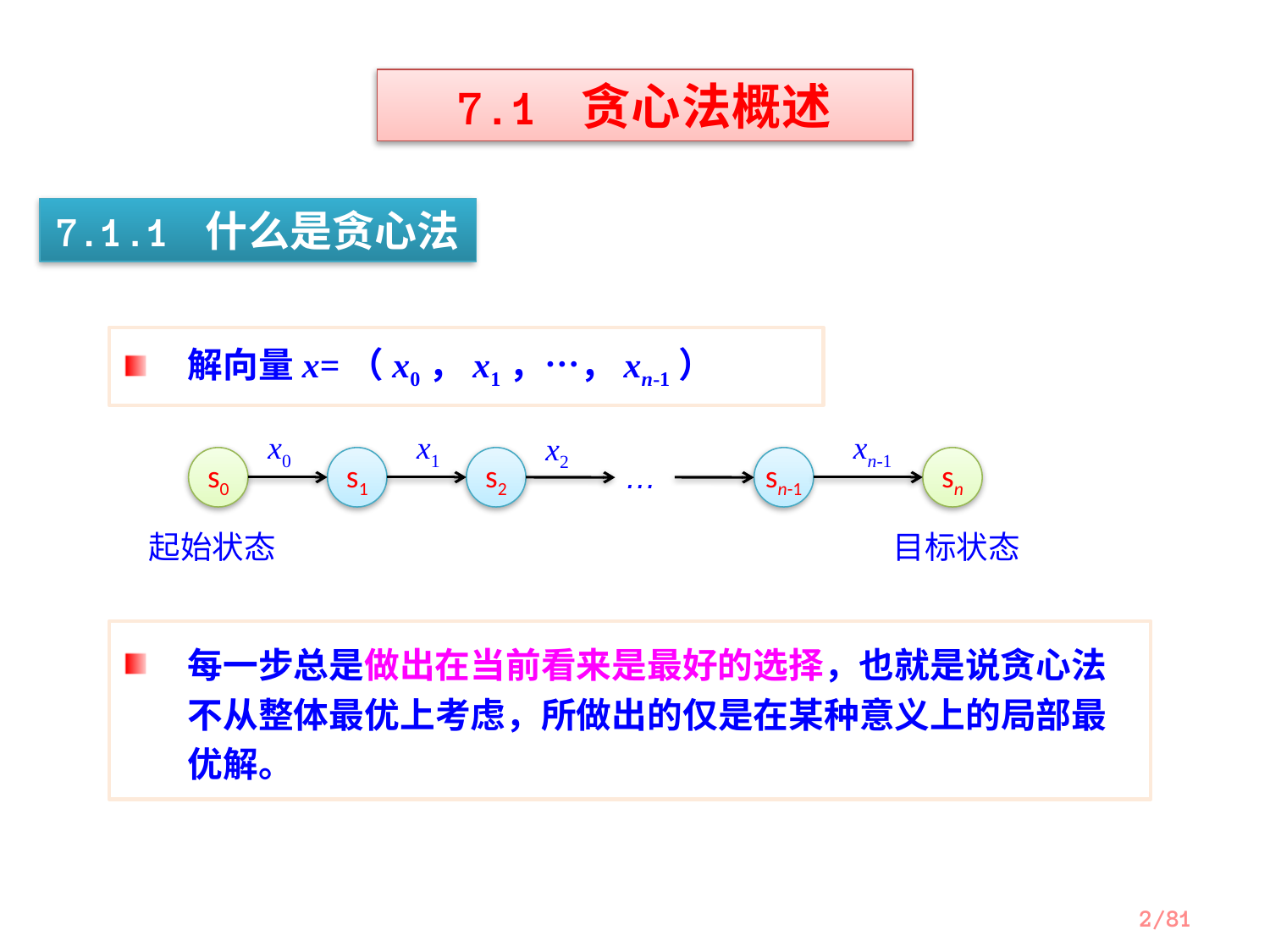

7.1 贪心法概述
7.1.1 什么是贪心法
解向量x=（x0，x1，…，xn-1）
x0
x1
xn-1
x2
s0
s1
s2
sn-1
sn
…
起始状态
目标状态
每一步总是做出在当前看来是最好的选择，也就是说贪心法不从整体最优上考虑，所做出的仅是在某种意义上的局部最优解。
2/81